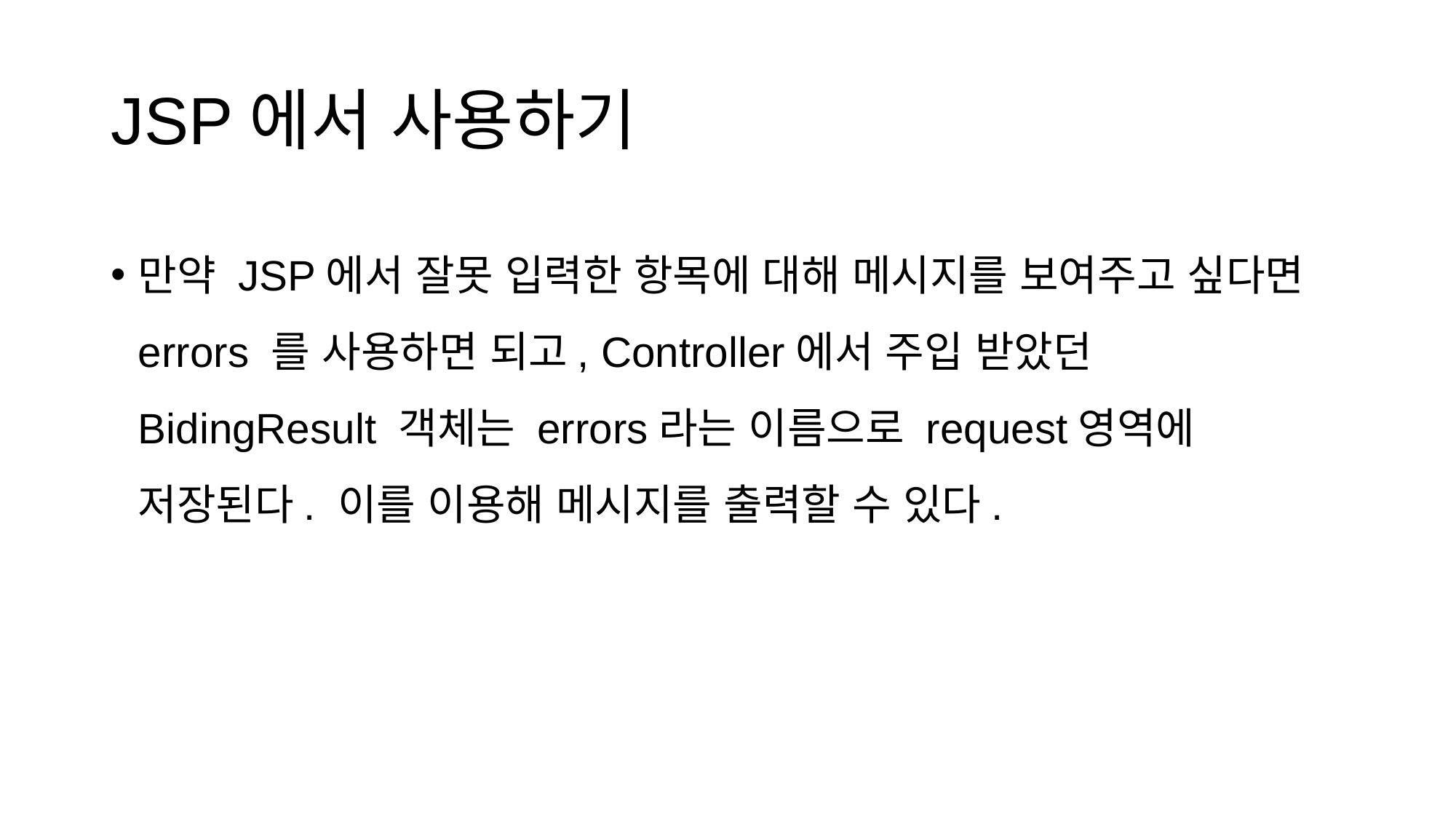

# JSP에서 사용하기
만약 JSP에서 잘못 입력한 항목에 대해 메시지를 보여주고 싶다면 errors 를 사용하면 되고, Controller에서 주입 받았던 BidingResult 객체는 errors라는 이름으로 request영역에 저장된다. 이를 이용해 메시지를 출력할 수 있다.